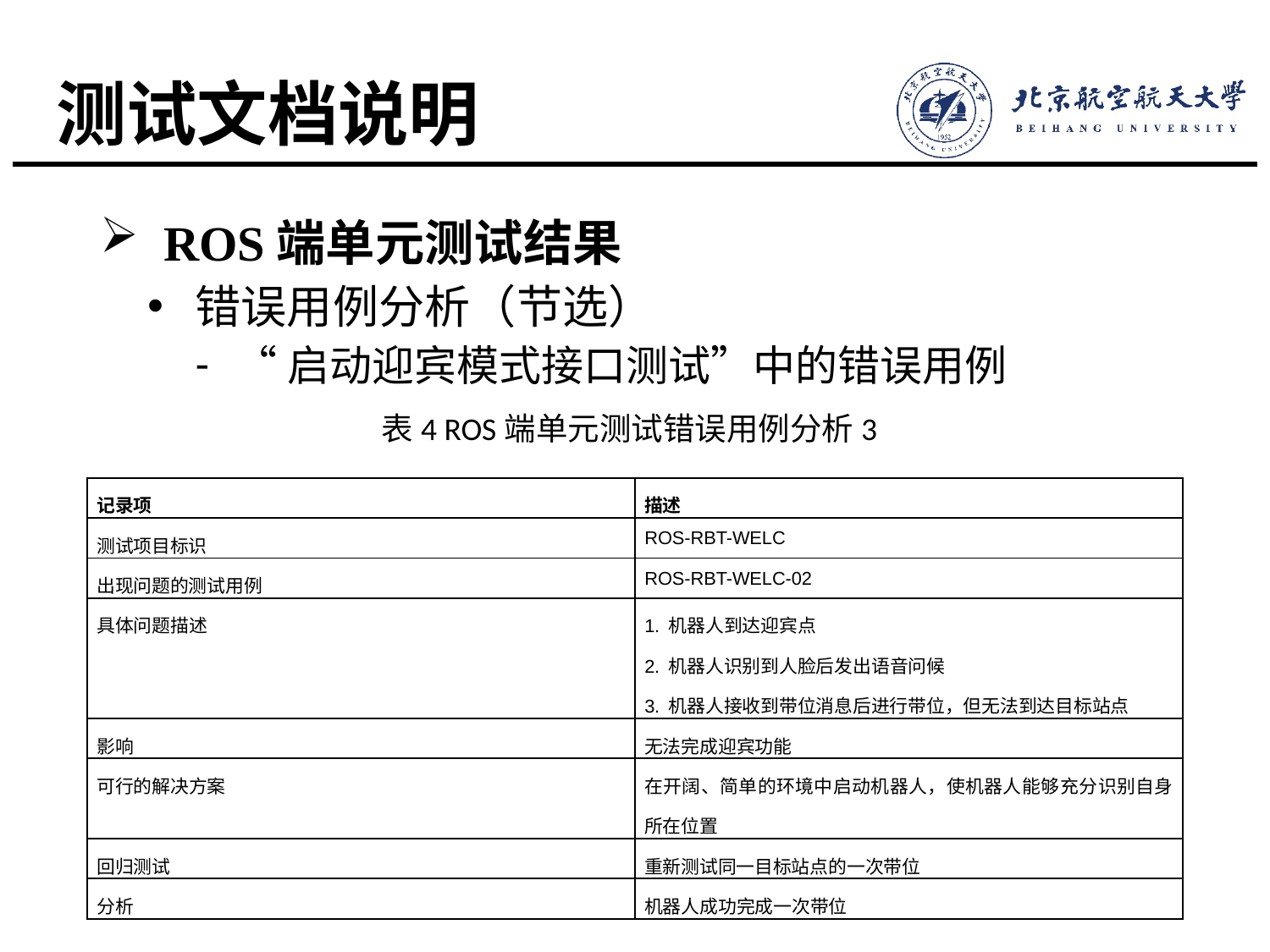

# 测试文档说明
ROS端单元测试结果
错误用例分析（节选）
“启动迎宾模式接口测试”中的错误用例
表4 ROS端单元测试错误用例分析3
| 记录项 | 描述 |
| --- | --- |
| 测试项目标识 | ROS-RBT-WELC |
| 出现问题的测试用例 | ROS-RBT-WELC-02 |
| 具体问题描述 | 1. 机器人到达迎宾点 2. 机器人识别到人脸后发出语音问候 3. 机器人接收到带位消息后进行带位，但无法到达目标站点 |
| 影响 | 无法完成迎宾功能 |
| 可行的解决方案 | 在开阔、简单的环境中启动机器人，使机器人能够充分识别自身所在位置 |
| 回归测试 | 重新测试同一目标站点的一次带位 |
| 分析 | 机器人成功完成一次带位 |
18